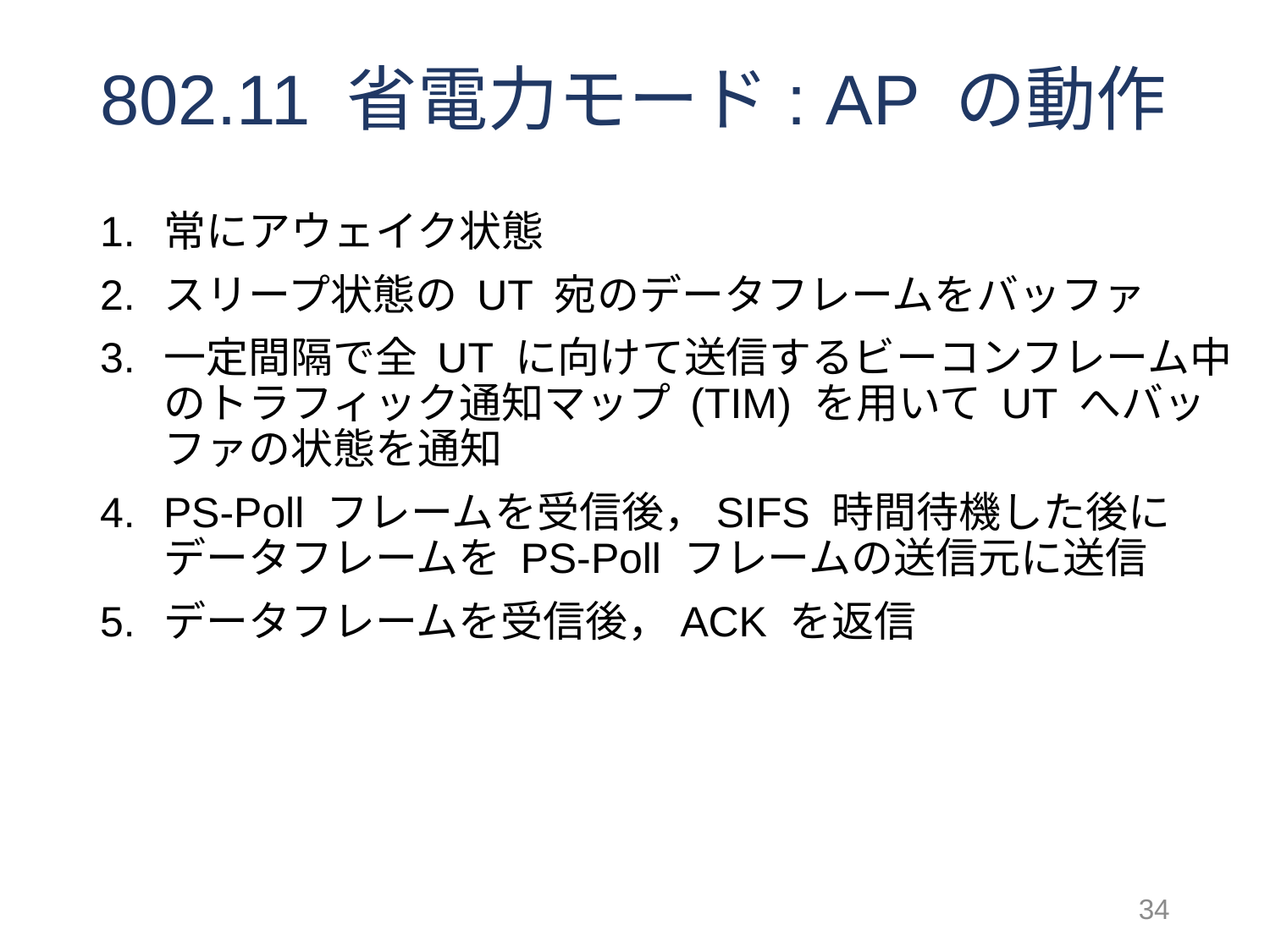

# 802.11 省電力モード: AP の動作
常にアウェイク状態
スリープ状態の UT 宛のデータフレームをバッファ
一定間隔で全 UT に向けて送信するビーコンフレーム中のトラフィック通知マップ (TIM) を用いて UT へバッファの状態を通知
PS-Poll フレームを受信後，SIFS 時間待機した後に
データフレームを PS-Poll フレームの送信元に送信
データフレームを受信後，ACK を返信

34